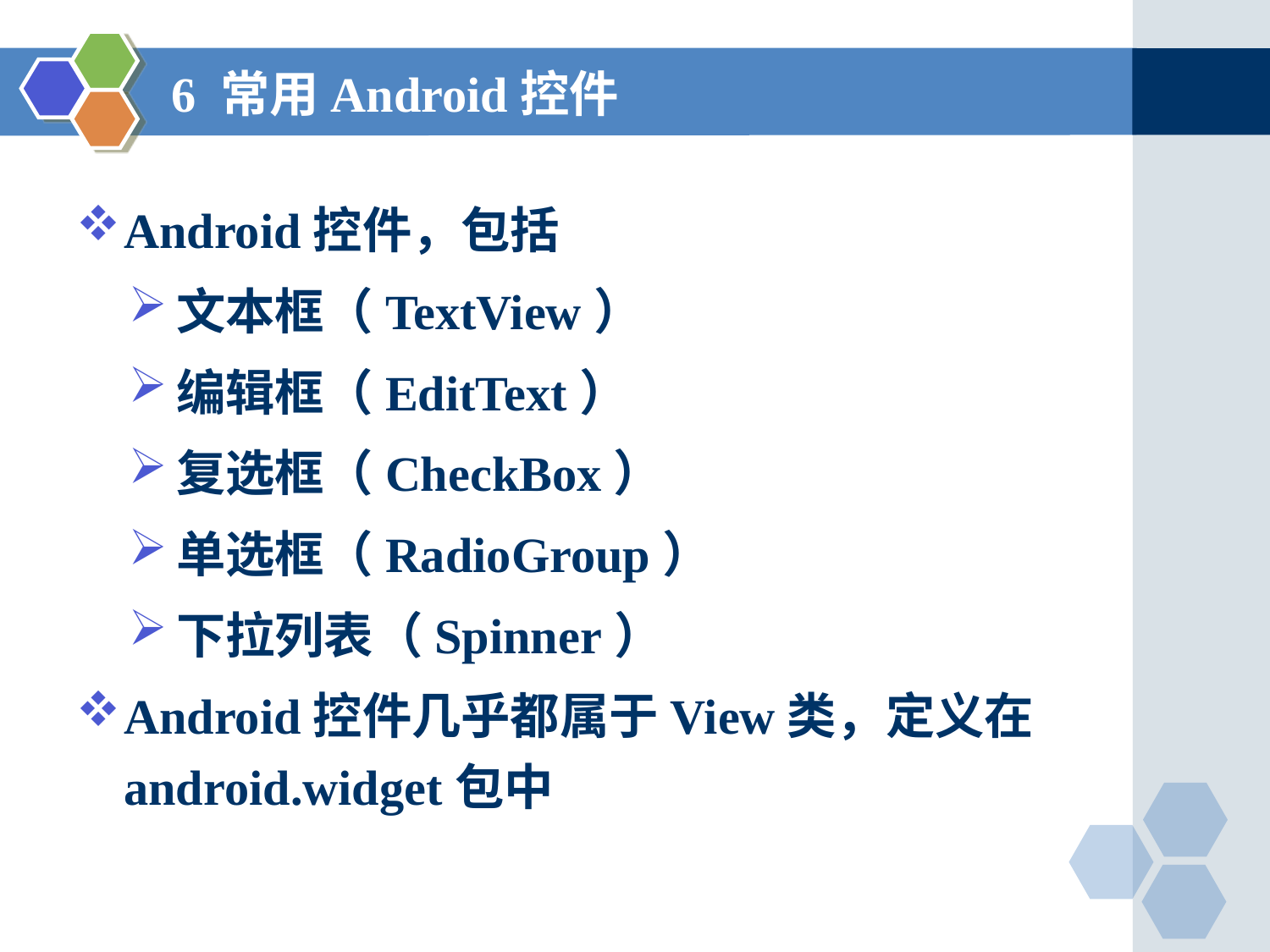

# 6 常用Android控件
Android控件，包括
文本框（TextView）
编辑框（EditText）
复选框（CheckBox）
单选框（RadioGroup）
下拉列表（Spinner）
Android控件几乎都属于View类，定义在android.widget包中